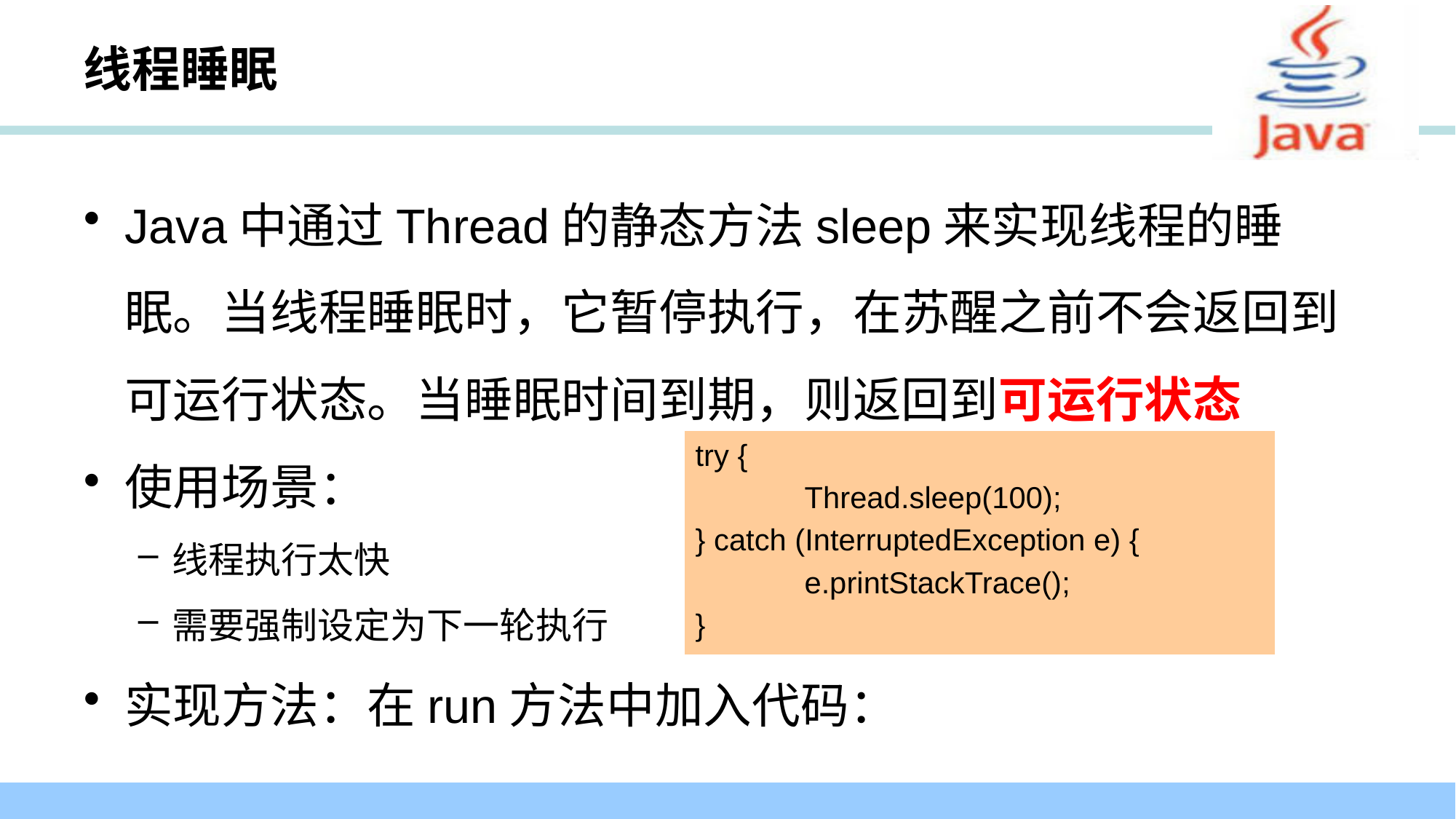

# 线程睡眠
Java中通过Thread的静态方法sleep来实现线程的睡眠。当线程睡眠时，它暂停执行，在苏醒之前不会返回到可运行状态。当睡眠时间到期，则返回到可运行状态
使用场景：
线程执行太快
需要强制设定为下一轮执行
实现方法：在run方法中加入代码：
try {
	Thread.sleep(100);
} catch (InterruptedException e) {
	e.printStackTrace();
}